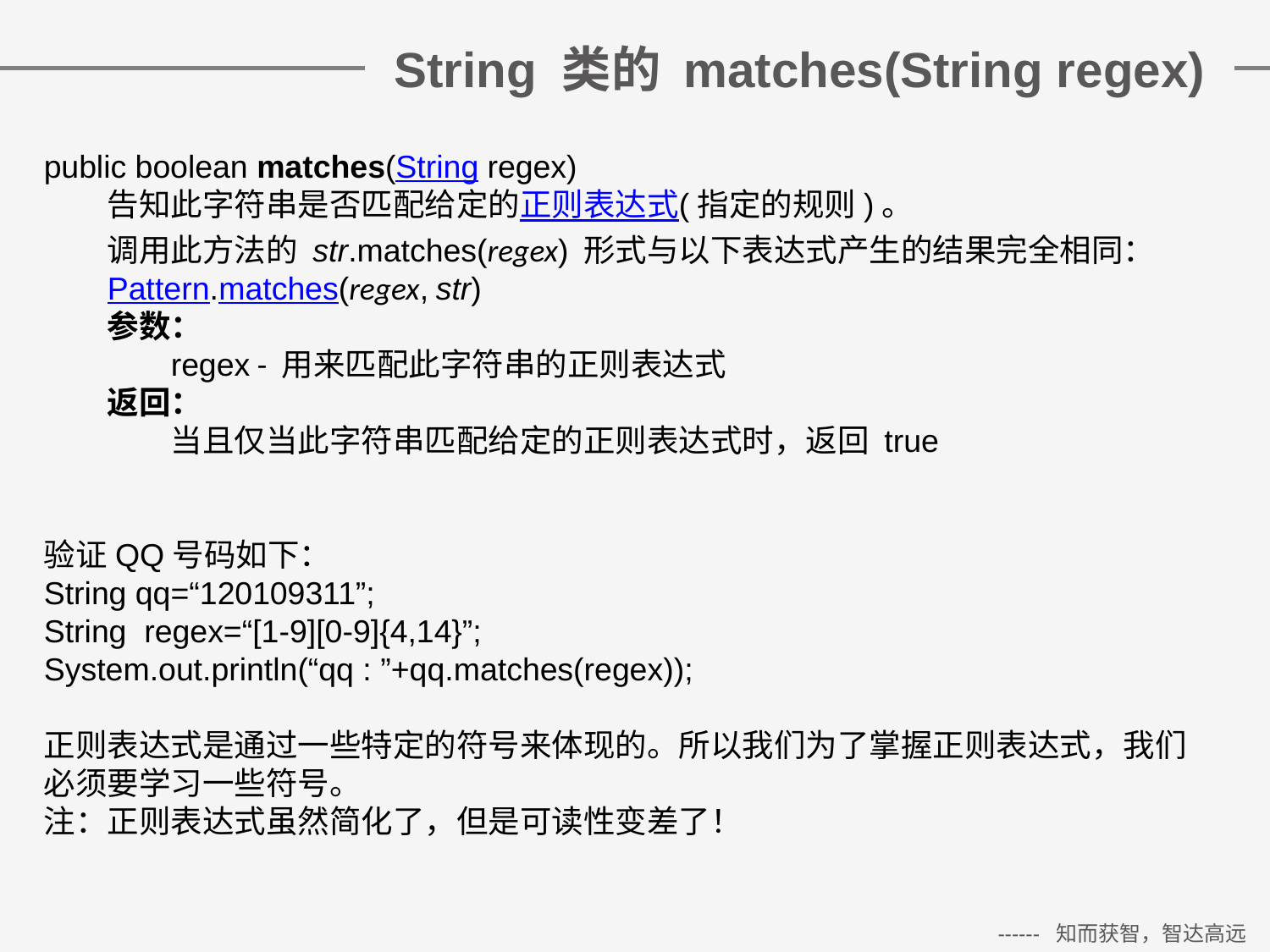

# String 类的 matches(String regex)
public boolean matches(String regex)
告知此字符串是否匹配给定的正则表达式(指定的规则)。
调用此方法的 str.matches(regex) 形式与以下表达式产生的结果完全相同：
Pattern.matches(regex, str)
参数：
regex - 用来匹配此字符串的正则表达式
返回：
当且仅当此字符串匹配给定的正则表达式时，返回 true

验证QQ号码如下：
String qq=“120109311”;
String  regex=“[1-9][0-9]{4,14}”;
System.out.println(“qq : ”+qq.matches(regex));

正则表达式是通过一些特定的符号来体现的。所以我们为了掌握正则表达式，我们
必须要学习一些符号。
注：正则表达式虽然简化了，但是可读性变差了！